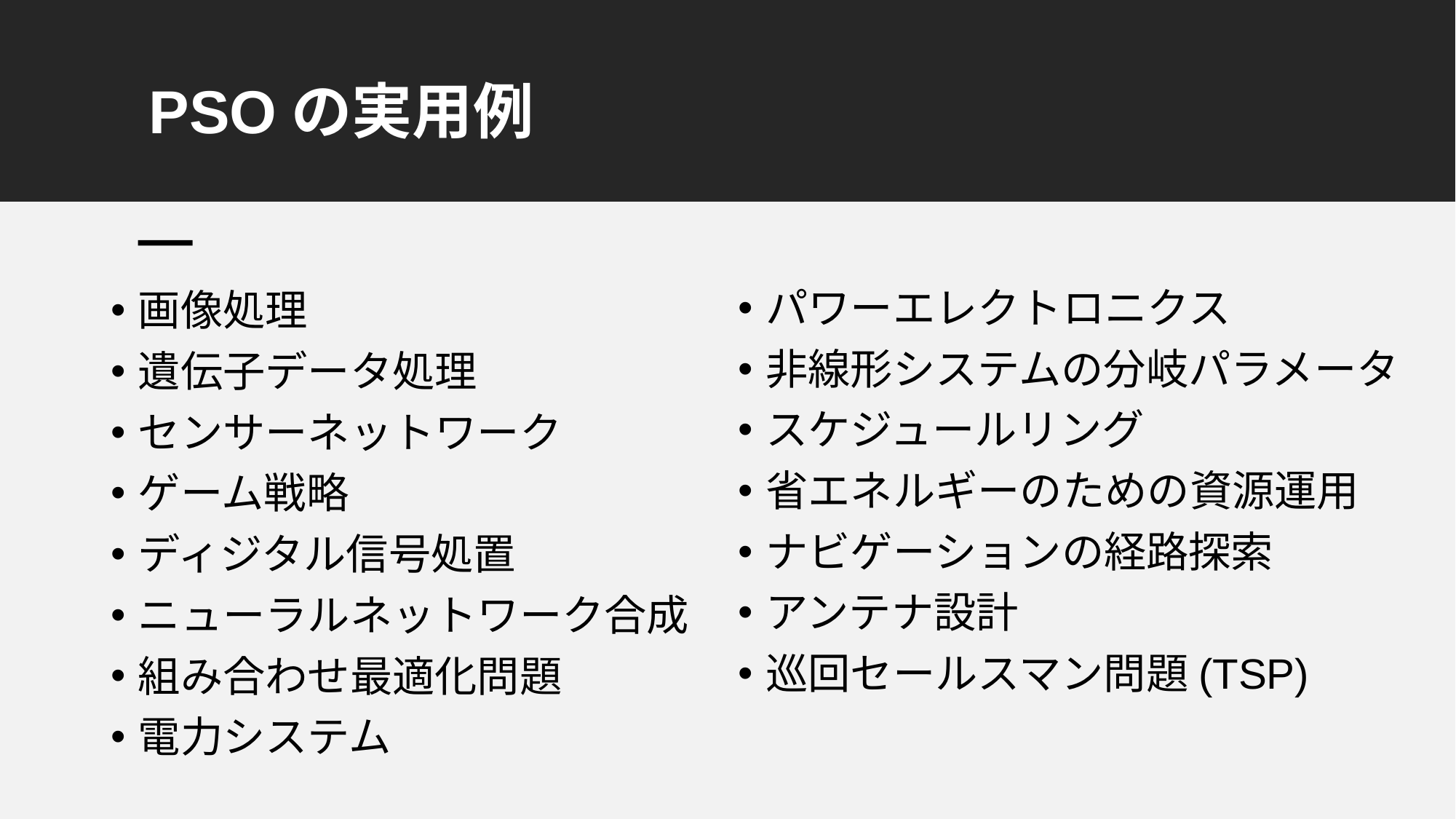

# PSOの実用例

パワーエレクトロニクス
非線形システムの分岐パラメータ
スケジュールリング
省エネルギーのための資源運用
ナビゲーションの経路探索
アンテナ設計
巡回セールスマン問題(TSP)

画像処理
遺伝子データ処理
センサーネットワーク
ゲーム戦略
ディジタル信号処置
ニューラルネットワーク合成
組み合わせ最適化問題
電力システム